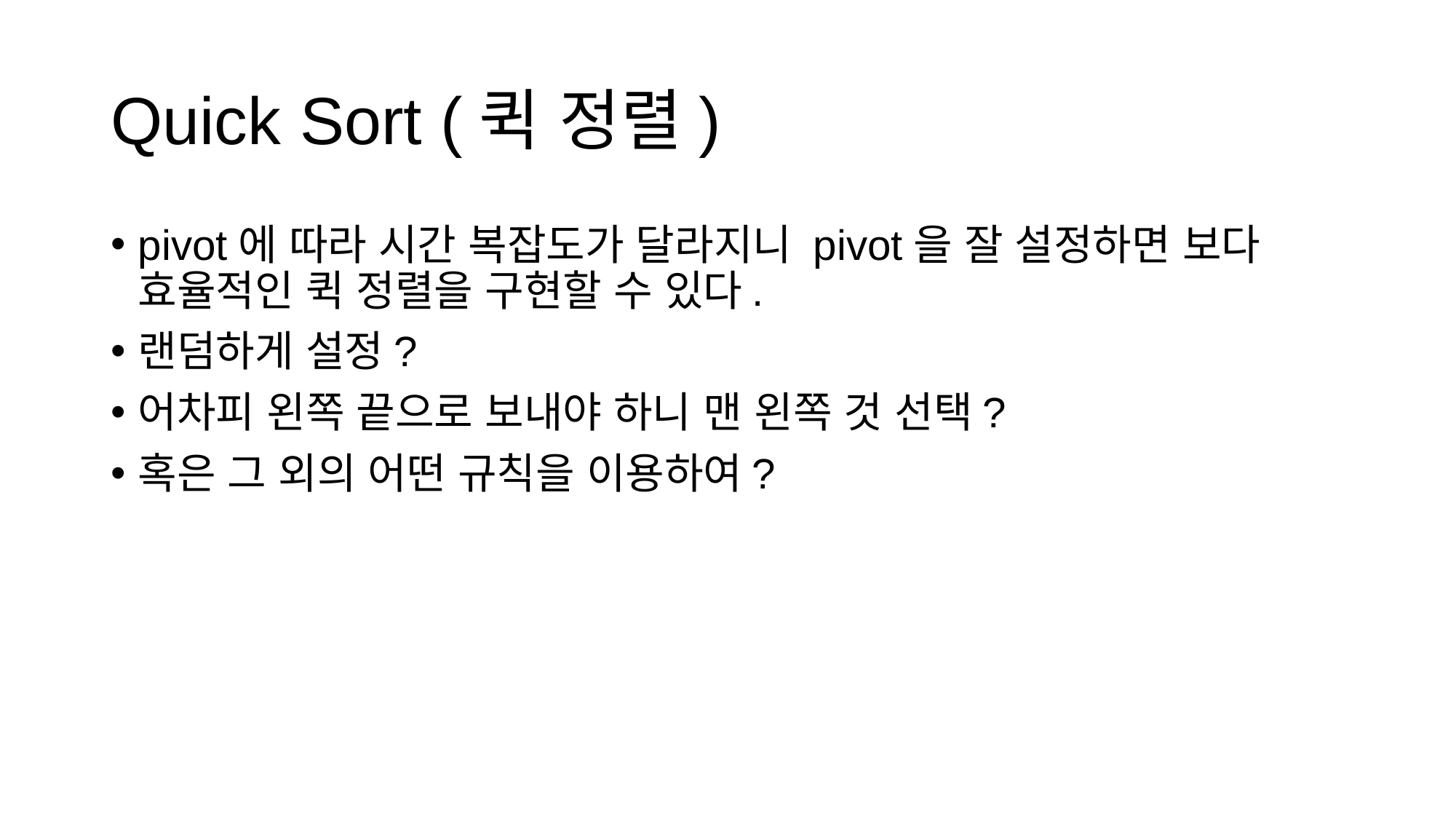

Quick Sort (퀵 정렬)
pivot에 따라 시간 복잡도가 달라지니 pivot을 잘 설정하면 보다 효율적인 퀵 정렬을 구현할 수 있다.
랜덤하게 설정?
어차피 왼쪽 끝으로 보내야 하니 맨 왼쪽 것 선택?
혹은 그 외의 어떤 규칙을 이용하여?